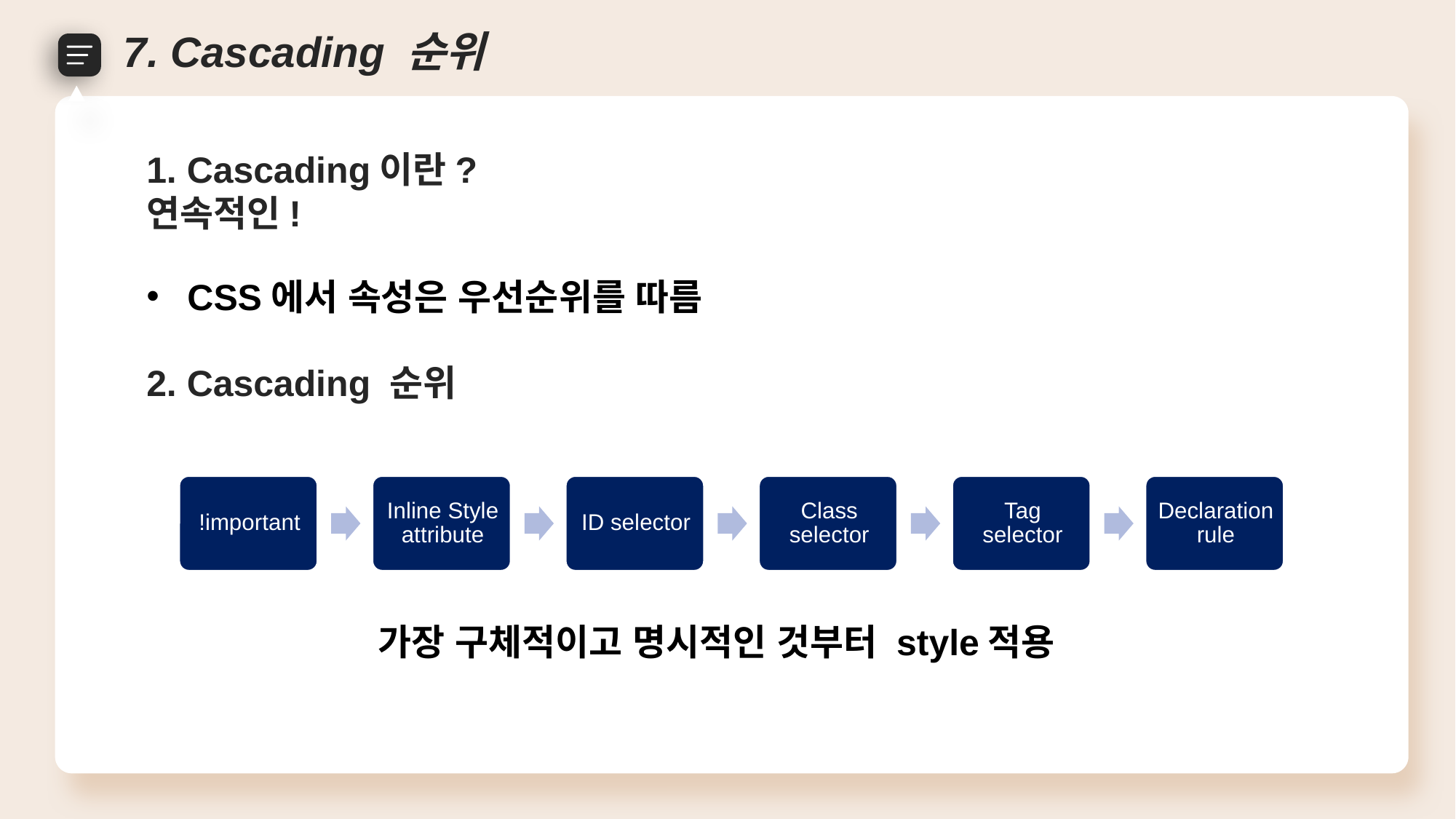

7. Cascading 순위

1. Cascading이란? 연속적인!
CSS에서 속성은 우선순위를 따름
2. Cascading 순위
!important

Inline Style attribute

ID selector

Class selector

Tag selector

Declaration rule
가장 구체적이고 명시적인 것부터 style적용